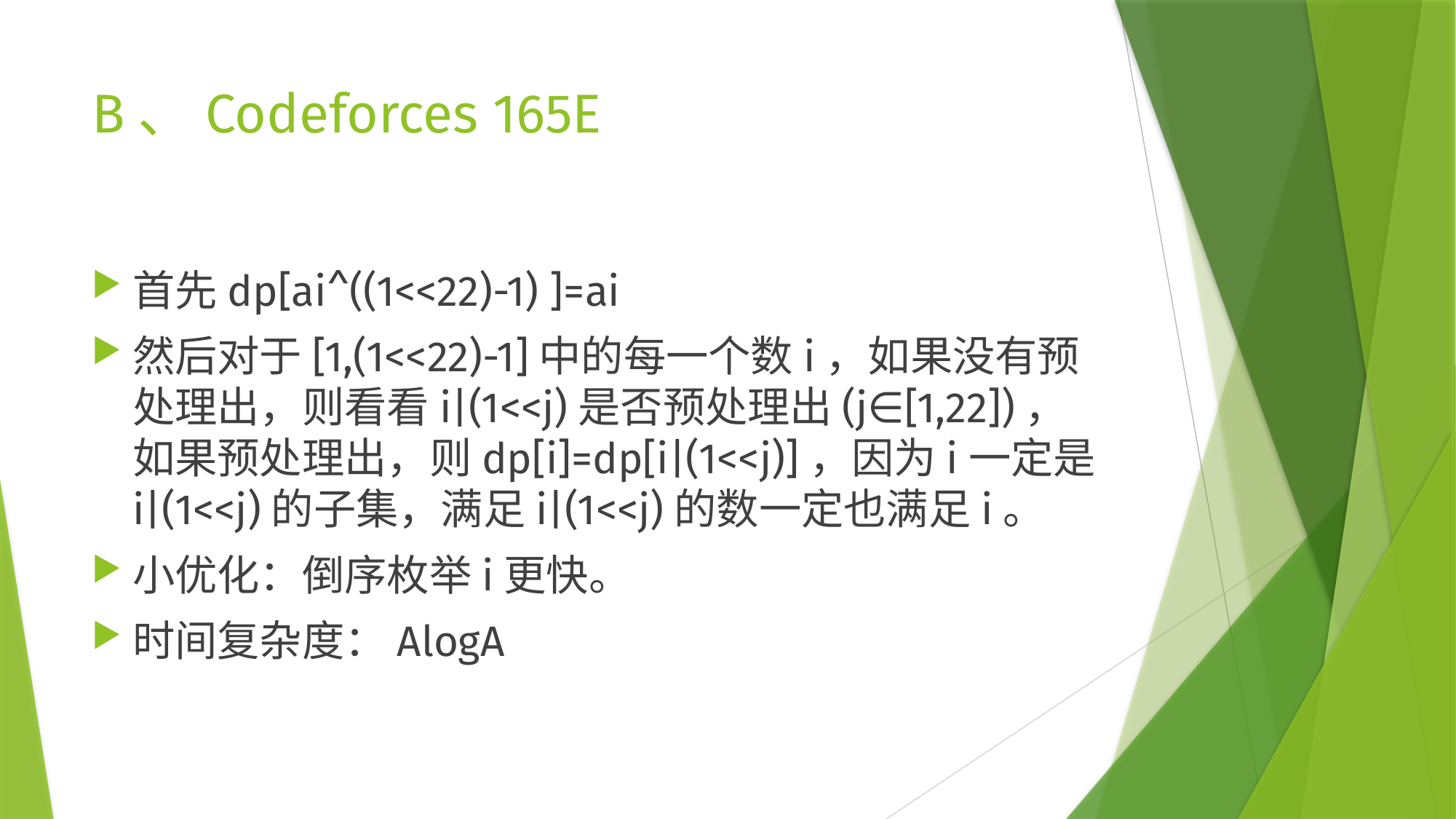

# B、Codeforces 165E
首先dp[ai^((1<<22)-1) ]=ai
然后对于[1,(1<<22)-1]中的每一个数i，如果没有预处理出，则看看i|(1<<j)是否预处理出(j∈[1,22])，如果预处理出，则dp[i]=dp[i|(1<<j)]，因为i一定是i|(1<<j)的子集，满足i|(1<<j)的数一定也满足i。
小优化：倒序枚举i更快。
时间复杂度：AlogA